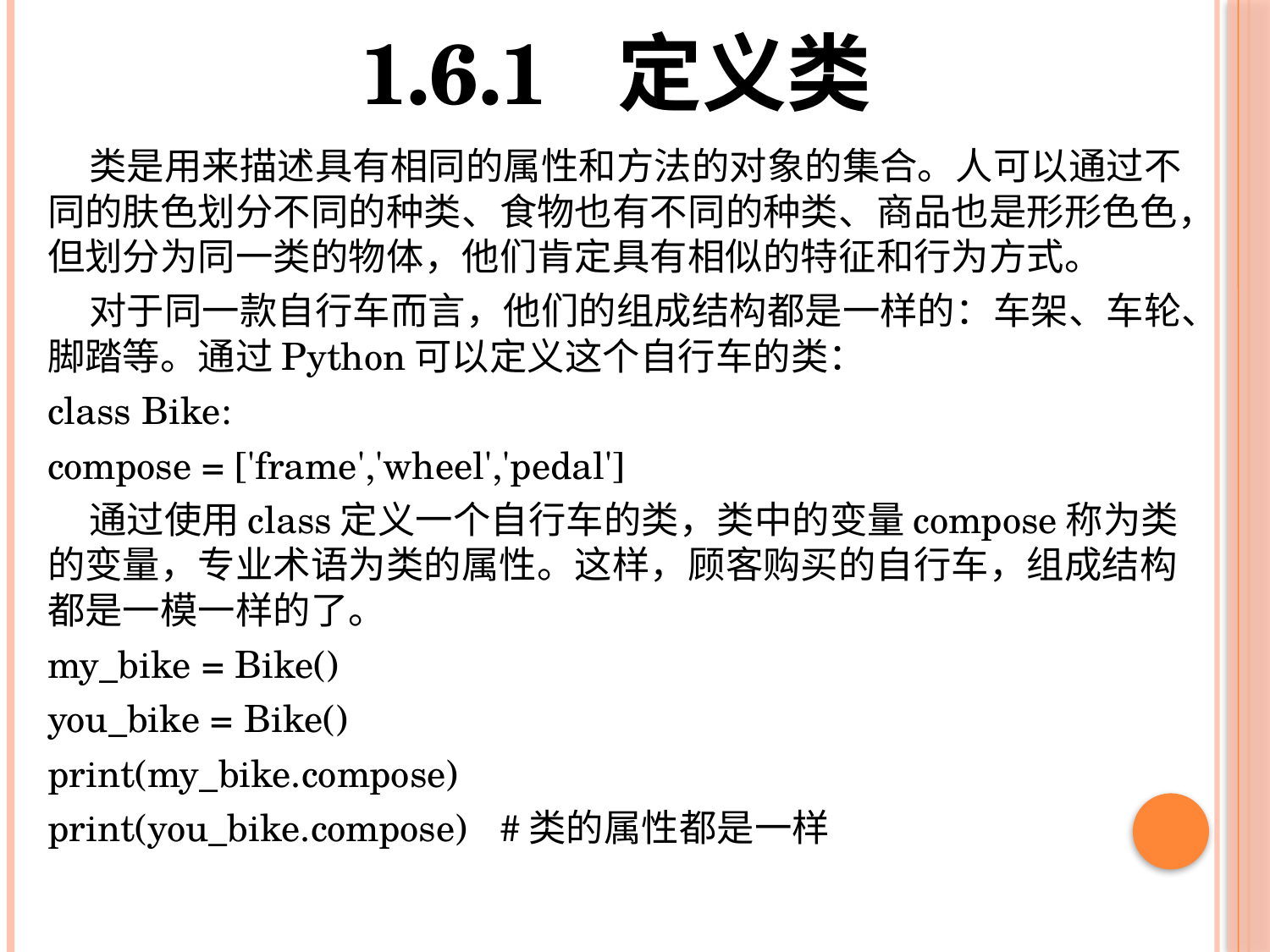

# 1.6.1  定义类
    类是用来描述具有相同的属性和方法的对象的集合。人可以通过不同的肤色划分不同的种类、食物也有不同的种类、商品也是形形色色，但划分为同一类的物体，他们肯定具有相似的特征和行为方式。
    对于同一款自行车而言，他们的组成结构都是一样的：车架、车轮、脚踏等。通过Python可以定义这个自行车的类：
class Bike:
compose = ['frame','wheel','pedal']
    通过使用class定义一个自行车的类，类中的变量compose称为类的变量，专业术语为类的属性。这样，顾客购买的自行车，组成结构都是一模一样的了。
my_bike = Bike()
you_bike = Bike()
print(my_bike.compose)
print(you_bike.compose)			#类的属性都是一样